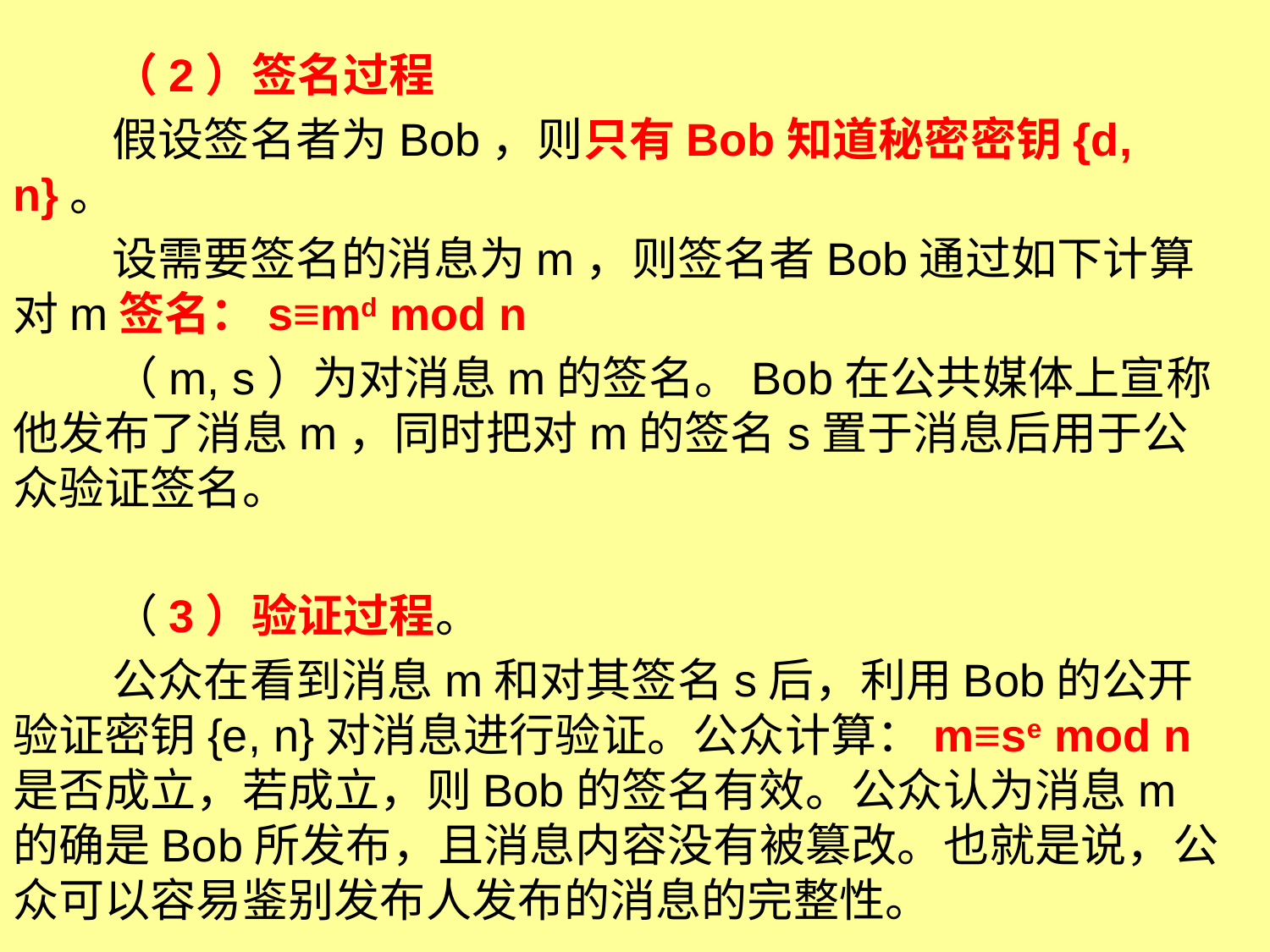

（2）签名过程
假设签名者为Bob，则只有Bob知道秘密密钥{d, n}。
设需要签名的消息为m，则签名者Bob通过如下计算对m签名：s≡md mod n
（m, s）为对消息m的签名。Bob在公共媒体上宣称他发布了消息m，同时把对m的签名s置于消息后用于公众验证签名。

（3）验证过程。
公众在看到消息m和对其签名s后，利用Bob的公开验证密钥{e, n}对消息进行验证。公众计算：m≡se mod n是否成立，若成立，则Bob的签名有效。公众认为消息m的确是Bob所发布，且消息内容没有被篡改。也就是说，公众可以容易鉴别发布人发布的消息的完整性。